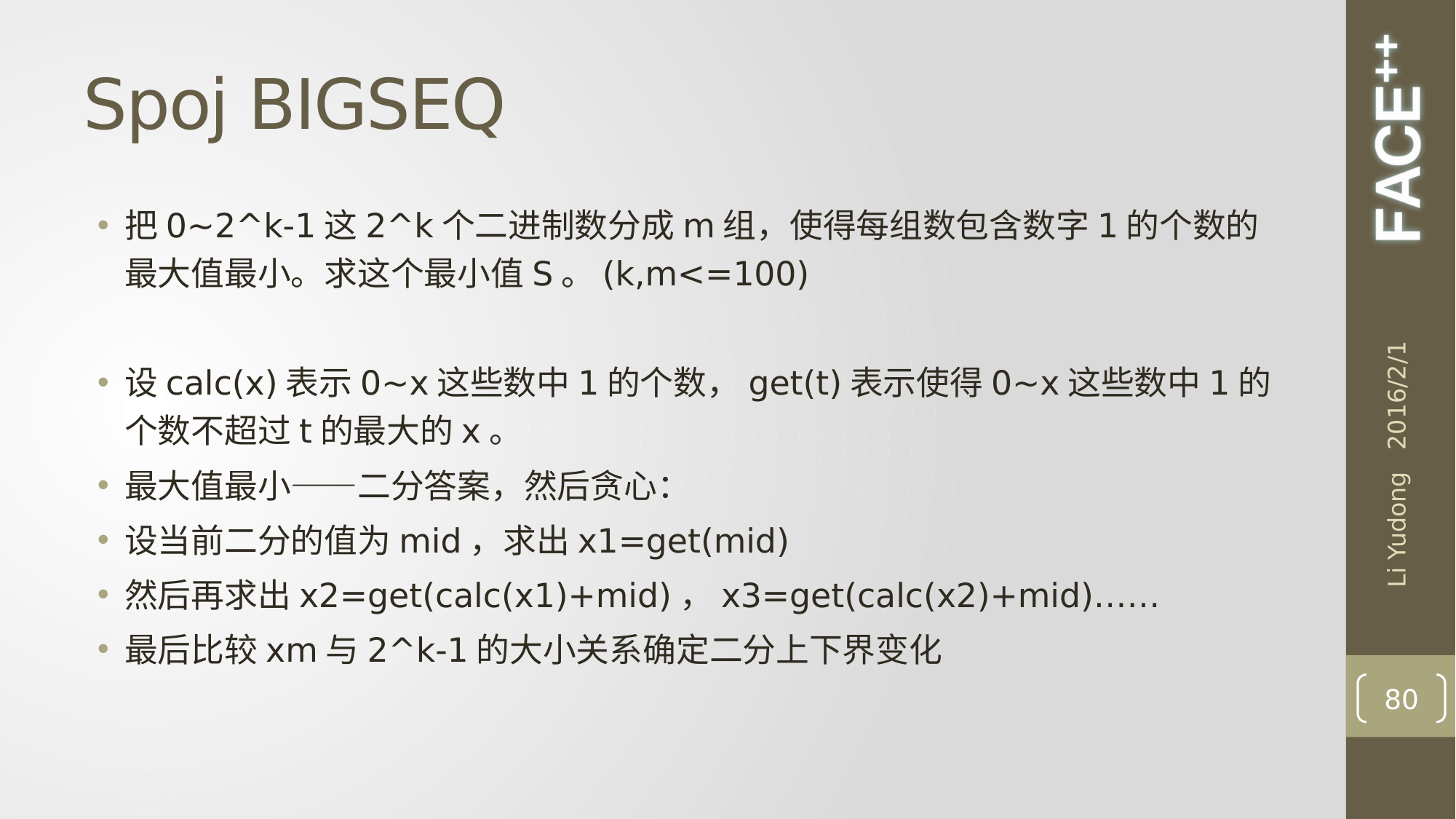

# Spoj BIGSEQ
把0~2^k-1这2^k个二进制数分成m组，使得每组数包含数字1的个数的最大值最小。求这个最小值S。(k,m<=100)

设calc(x)表示0~x这些数中1的个数，get(t)表示使得0~x这些数中1的个数不超过t的最大的x。
最大值最小——二分答案，然后贪心：
设当前二分的值为mid，求出x1=get(mid)
然后再求出x2=get(calc(x1)+mid)，x3=get(calc(x2)+mid)……
最后比较xm与2^k-1的大小关系确定二分上下界变化

2016/2/1
Li Yudong
80